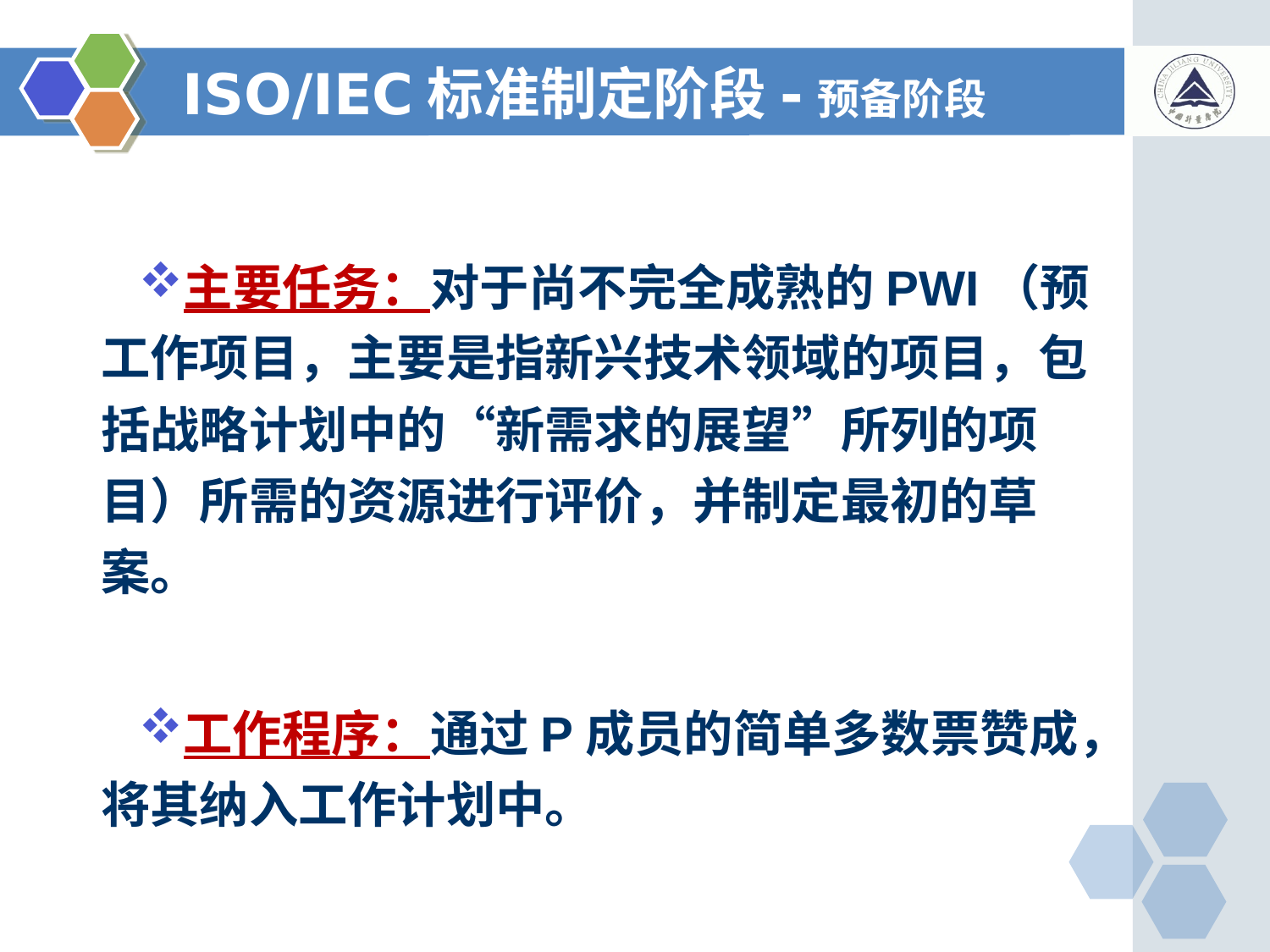

# ISO/IEC标准制定阶段-预备阶段
主要任务：对于尚不完全成熟的PWI（预工作项目，主要是指新兴技术领域的项目，包括战略计划中的“新需求的展望”所列的项目）所需的资源进行评价，并制定最初的草案。

工作程序：通过P成员的简单多数票赞成，将其纳入工作计划中。